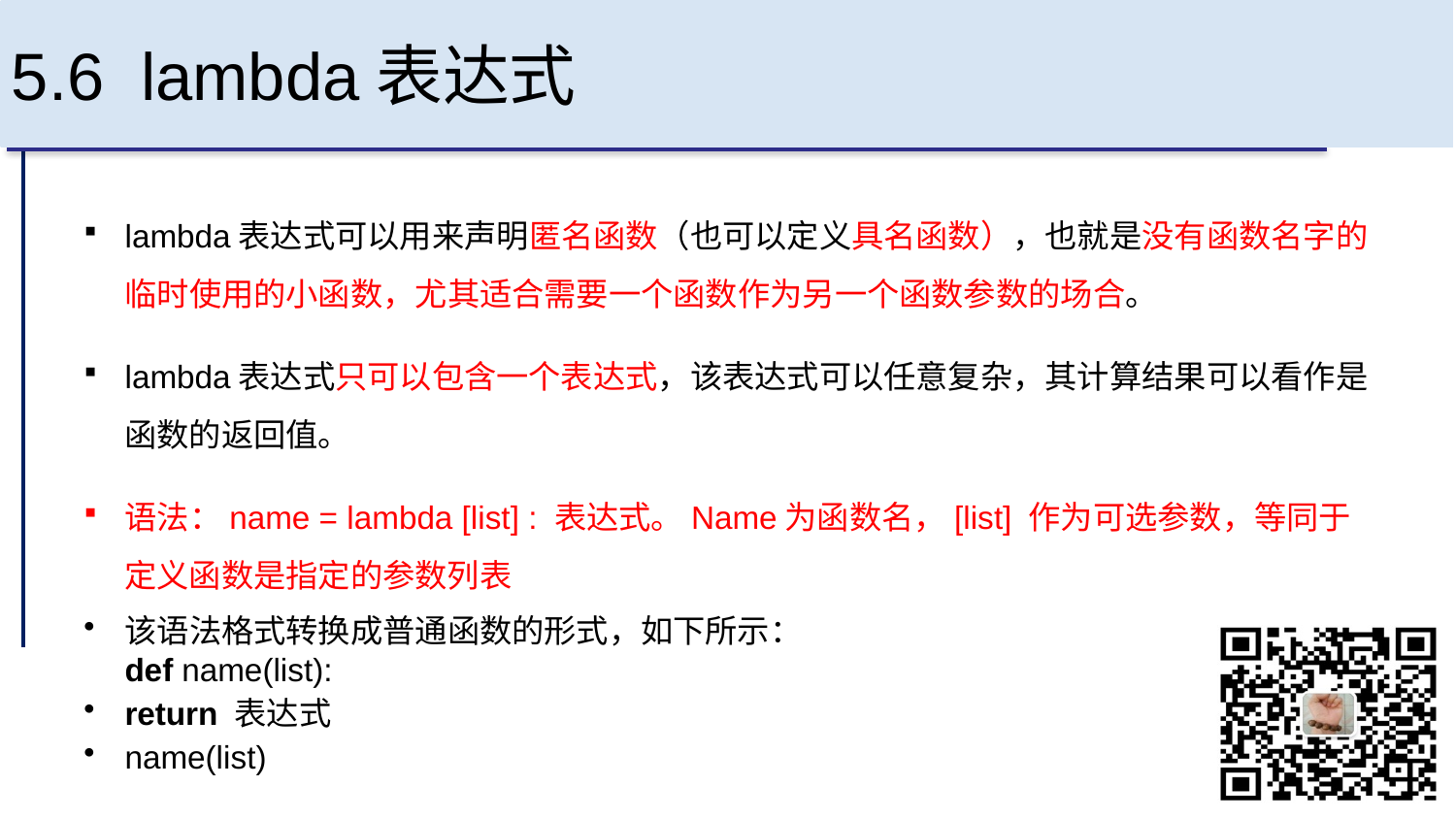

# 5.6  lambda表达式
lambda表达式可以用来声明匿名函数（也可以定义具名函数），也就是没有函数名字的临时使用的小函数，尤其适合需要一个函数作为另一个函数参数的场合。
lambda表达式只可以包含一个表达式，该表达式可以任意复杂，其计算结果可以看作是函数的返回值。
语法：name = lambda [list] : 表达式。Name为函数名，[list] 作为可选参数，等同于定义函数是指定的参数列表
该语法格式转换成普通函数的形式，如下所示：
def name(list):
return 表达式
name(list)